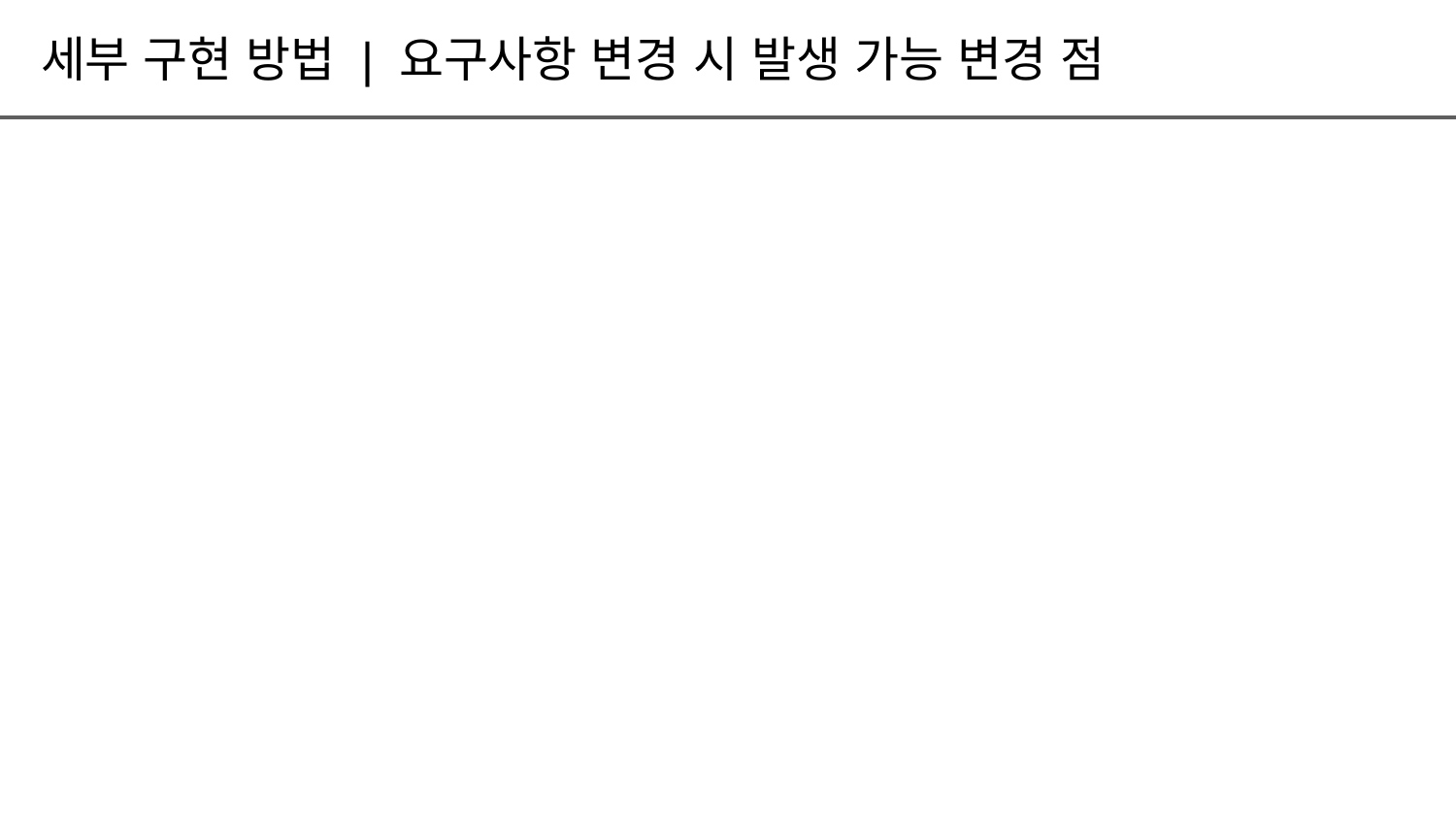

세부 구현 방법 | 요구사항 변경 시 발생 가능 변경 점